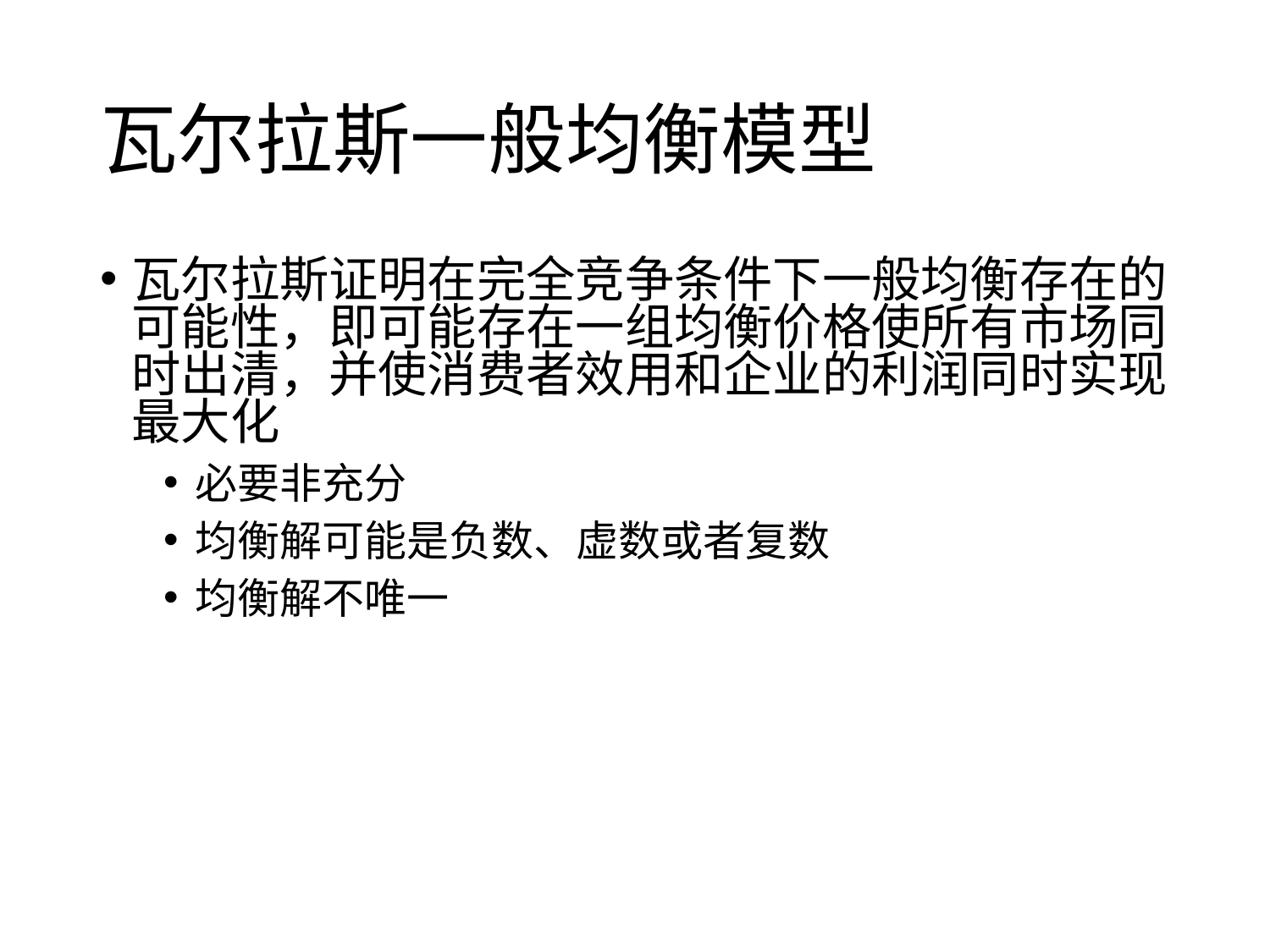

# 瓦尔拉斯一般均衡模型
瓦尔拉斯证明在完全竞争条件下一般均衡存在的可能性，即可能存在一组均衡价格使所有市场同时出清，并使消费者效用和企业的利润同时实现最大化
必要非充分
均衡解可能是负数、虚数或者复数
均衡解不唯一